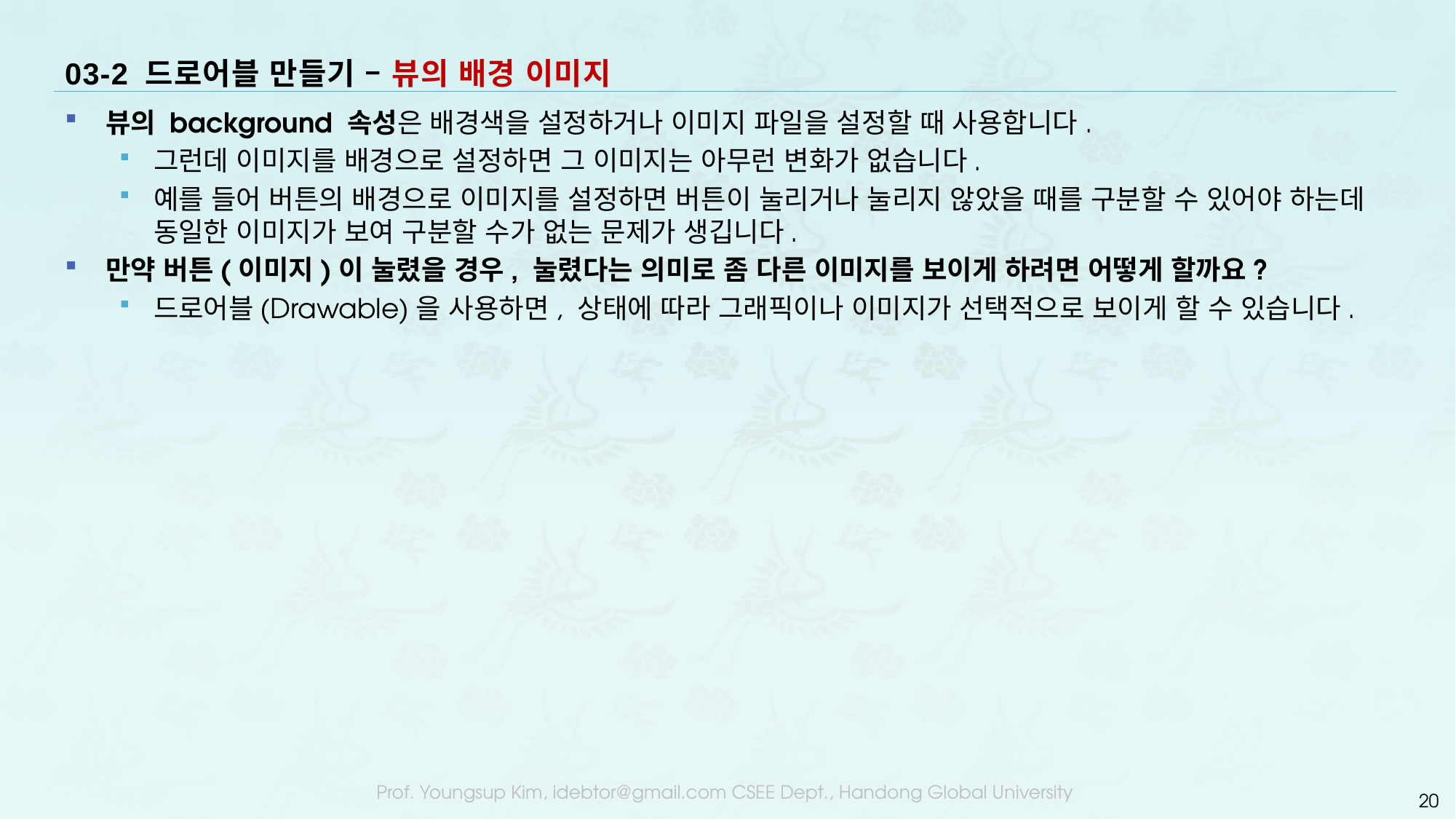

# 03-2 드로어블 만들기 – 뷰의 배경 이미지
뷰의 background 속성은 배경색을 설정하거나 이미지 파일을 설정할 때 사용합니다.
그런데 이미지를 배경으로 설정하면 그 이미지는 아무런 변화가 없습니다.
예를 들어 버튼의 배경으로 이미지를 설정하면 버튼이 눌리거나 눌리지 않았을 때를 구분할 수 있어야 하는데 동일한 이미지가 보여 구분할 수가 없는 문제가 생깁니다.
만약 버튼(이미지)이 눌렸을 경우, 눌렸다는 의미로 좀 다른 이미지를 보이게 하려면 어떻게 할까요?
드로어블(Drawable)을 사용하면, 상태에 따라 그래픽이나 이미지가 선택적으로 보이게 할 수 있습니다.

20